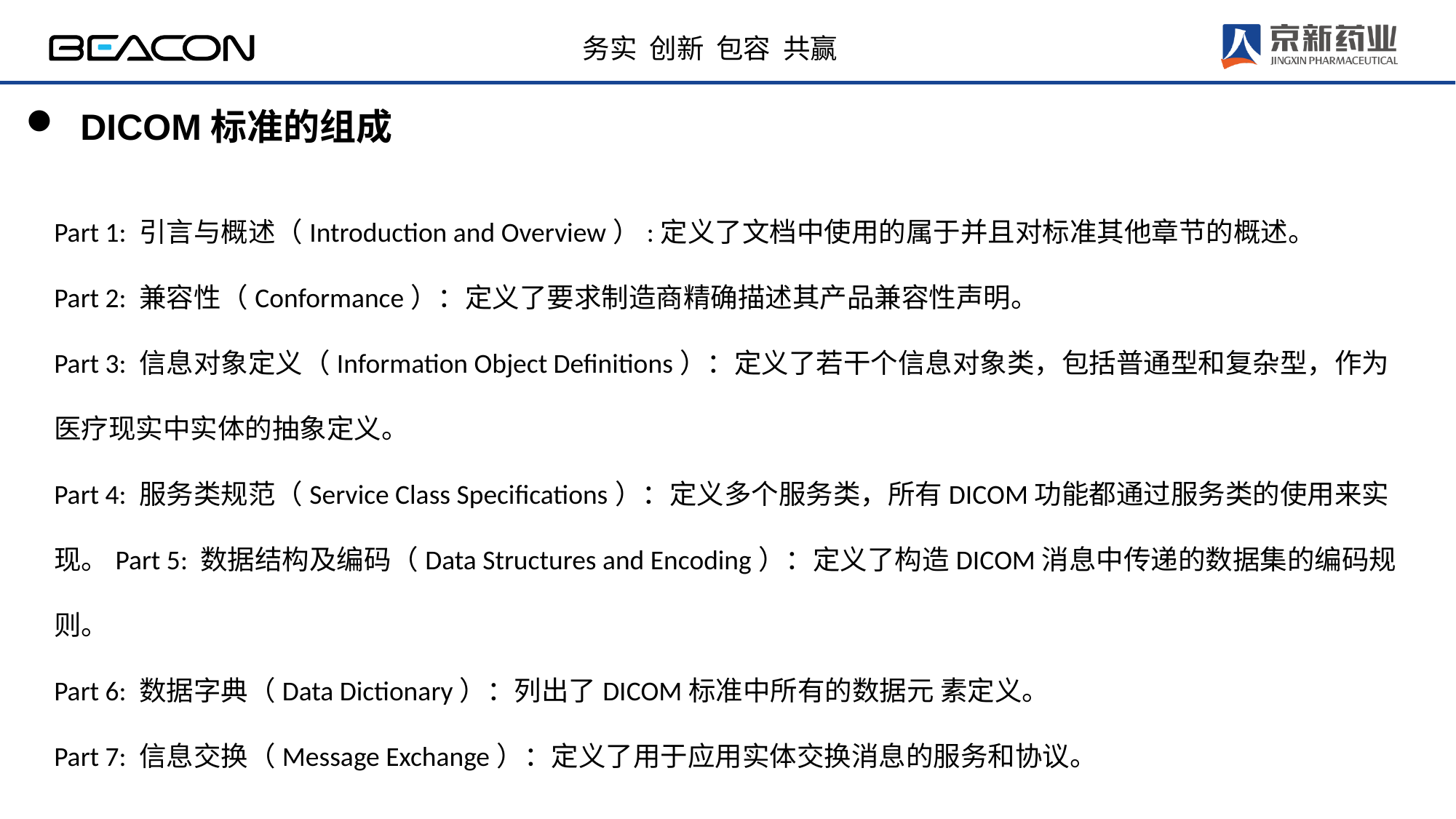

DICOM标准的组成
Part 1: 引言与概述（Introduction and Overview）:定义了文档中使用的属于并且对标准其他章节的概述。
Part 2: 兼容性（Conformance）：定义了要求制造商精确描述其产品兼容性声明。
Part 3: 信息对象定义（Information Object Definitions）：定义了若干个信息对象类，包括普通型和复杂型，作为医疗现实中实体的抽象定义。
Part 4: 服务类规范（Service Class Specifications）：定义多个服务类，所有DICOM功能都通过服务类的使用来实现。Part 5: 数据结构及编码（Data Structures and Encoding）：定义了构造DICOM消息中传递的数据集的编码规则。
Part 6: 数据字典（Data Dictionary）：列出了DICOM标准中所有的数据元 素定义。
Part 7: 信息交换（Message Exchange）：定义了用于应用实体交换消息的服务和协议。